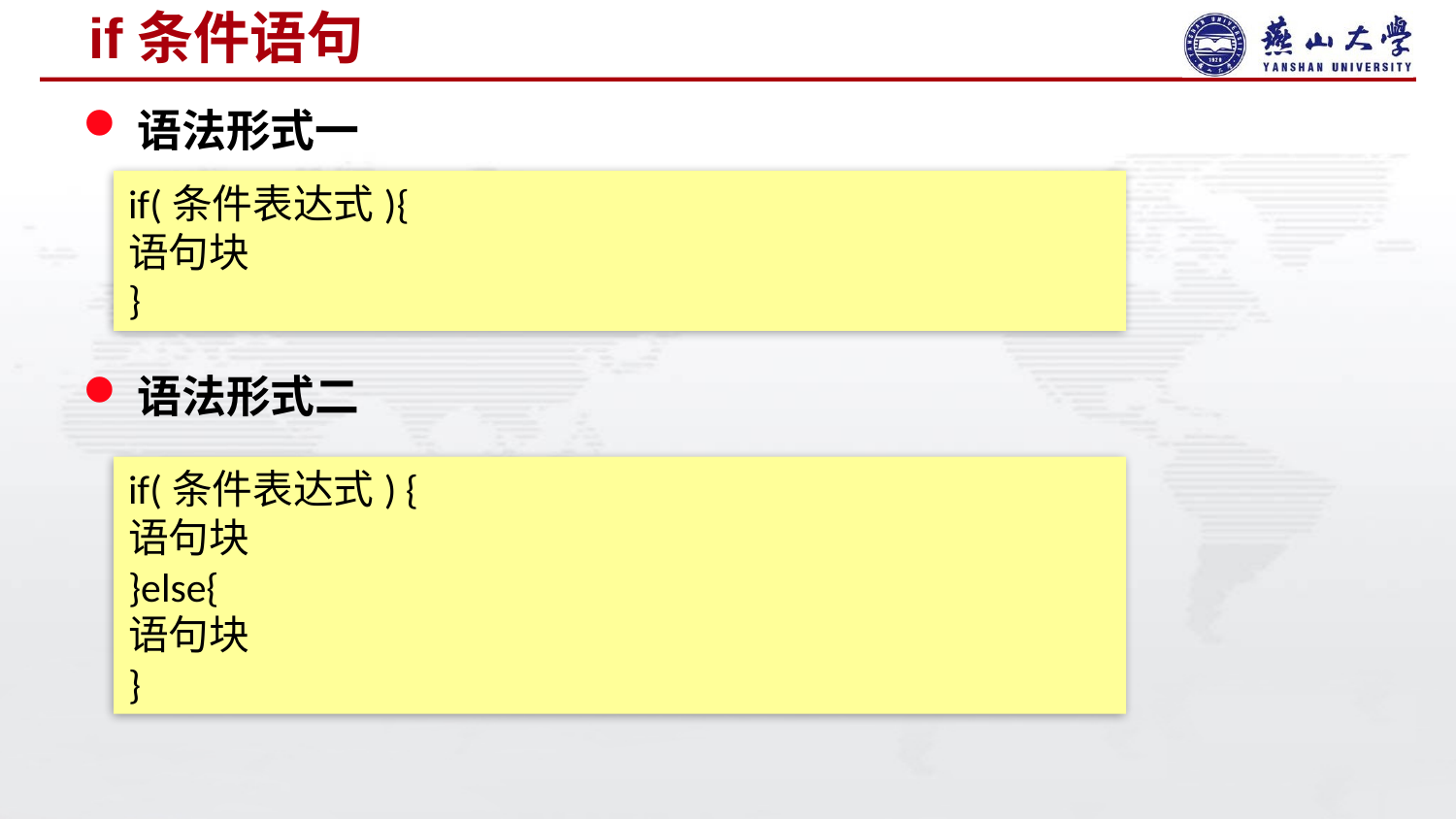

# if条件语句
语法形式一

语法形式二

if(条件表达式){
语句块
}
if(条件表达式) {
语句块
}else{
语句块
}